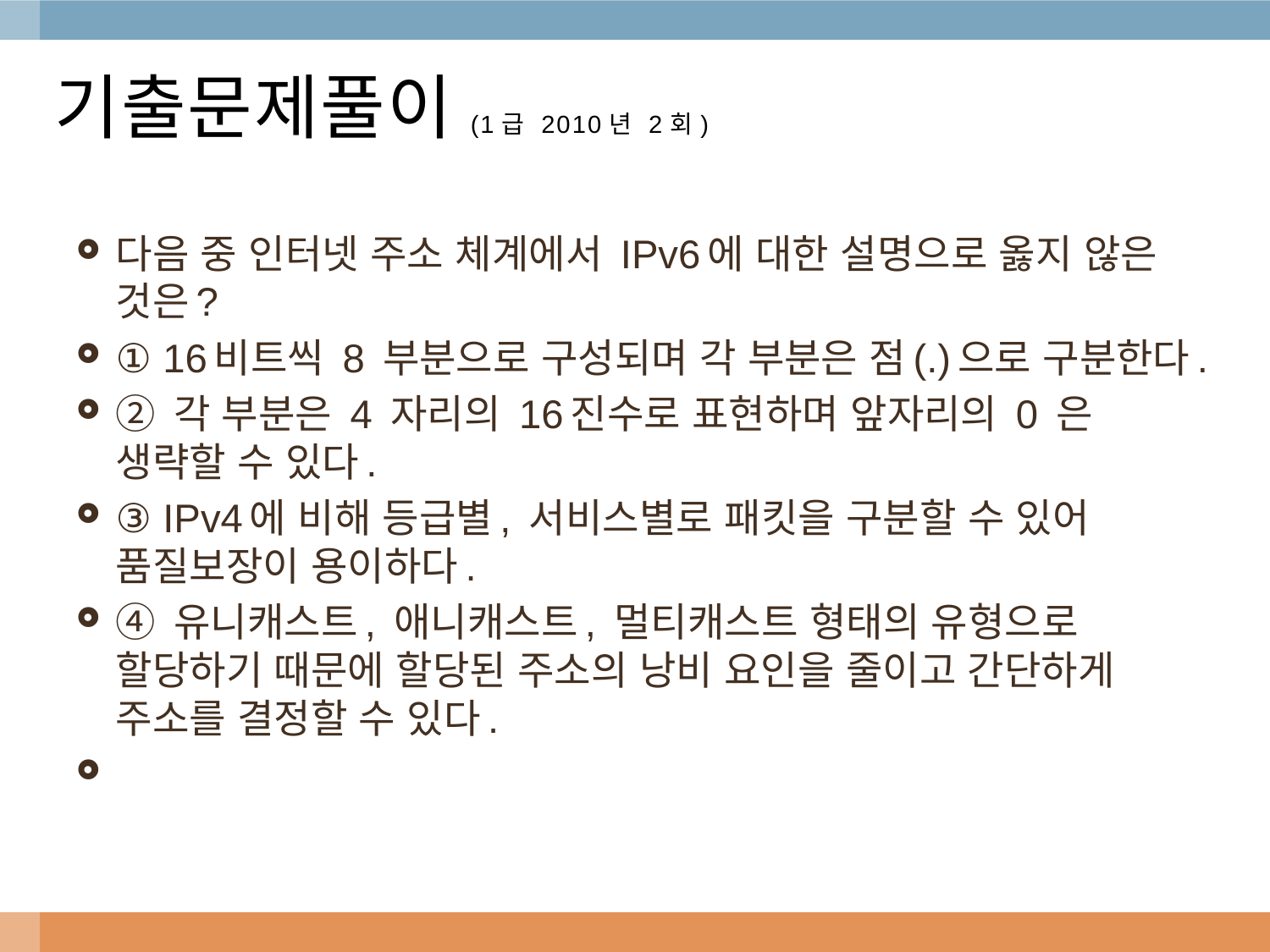

# 기출문제풀이(1급 2010년 2회)
다음 중 인터넷 주소 체계에서 IPv6에 대한 설명으로 옳지 않은 것은?
① 16비트씩 8 부분으로 구성되며 각 부분은 점(.)으로 구분한다.
② 각 부분은 4 자리의 16진수로 표현하며 앞자리의 0 은 생략할 수 있다.
③ IPv4에 비해 등급별, 서비스별로 패킷을 구분할 수 있어 품질보장이 용이하다.
④ 유니캐스트, 애니캐스트, 멀티캐스트 형태의 유형으로 할당하기 때문에 할당된 주소의 낭비 요인을 줄이고 간단하게 주소를 결정할 수 있다.